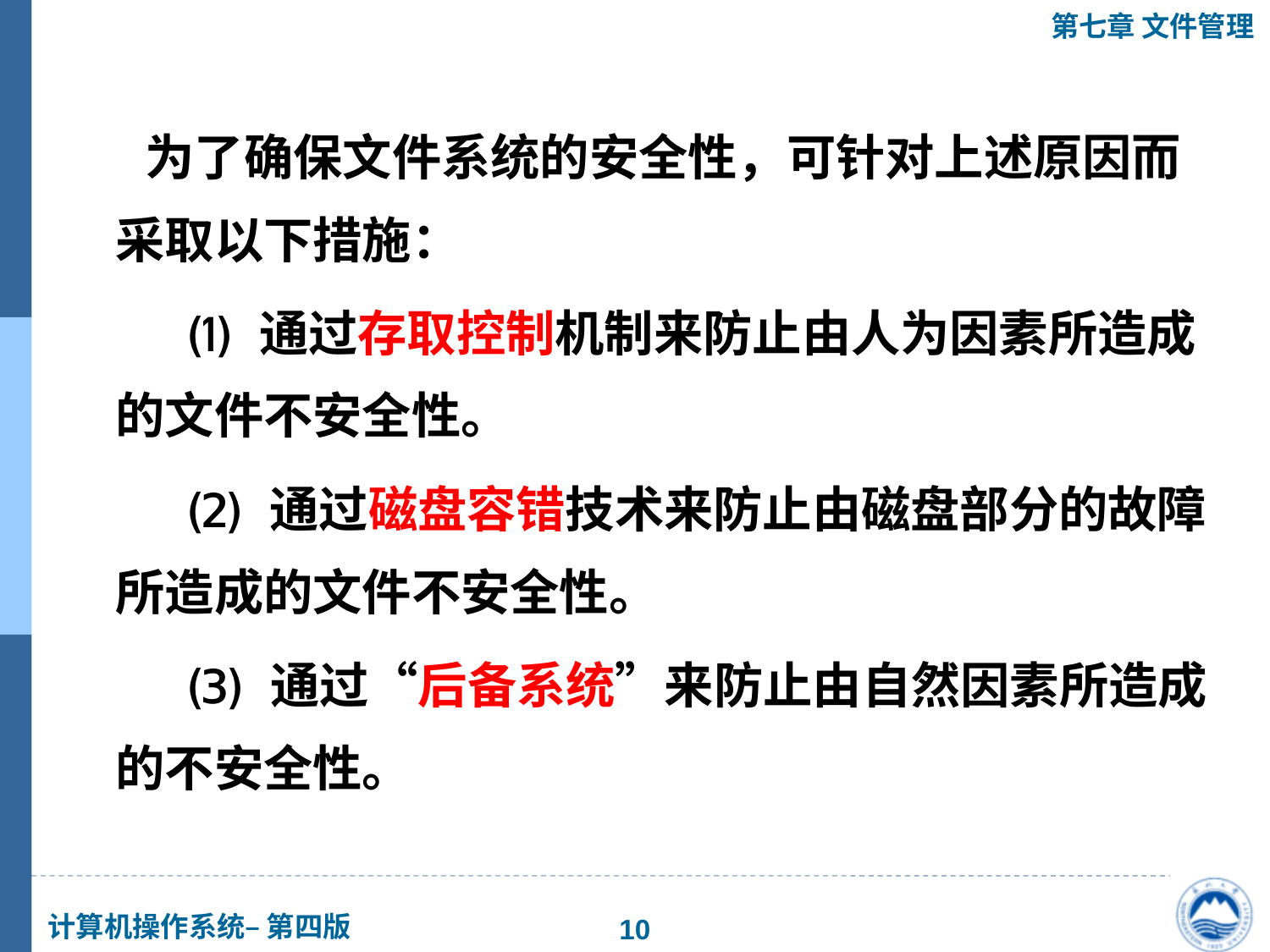

为了确保文件系统的安全性，可针对上述原因而采取以下措施：
　　(1) 通过存取控制机制来防止由人为因素所造成的文件不安全性。
　　(2) 通过磁盘容错技术来防止由磁盘部分的故障所造成的文件不安全性。
　　(3) 通过“后备系统”来防止由自然因素所造成的不安全性。